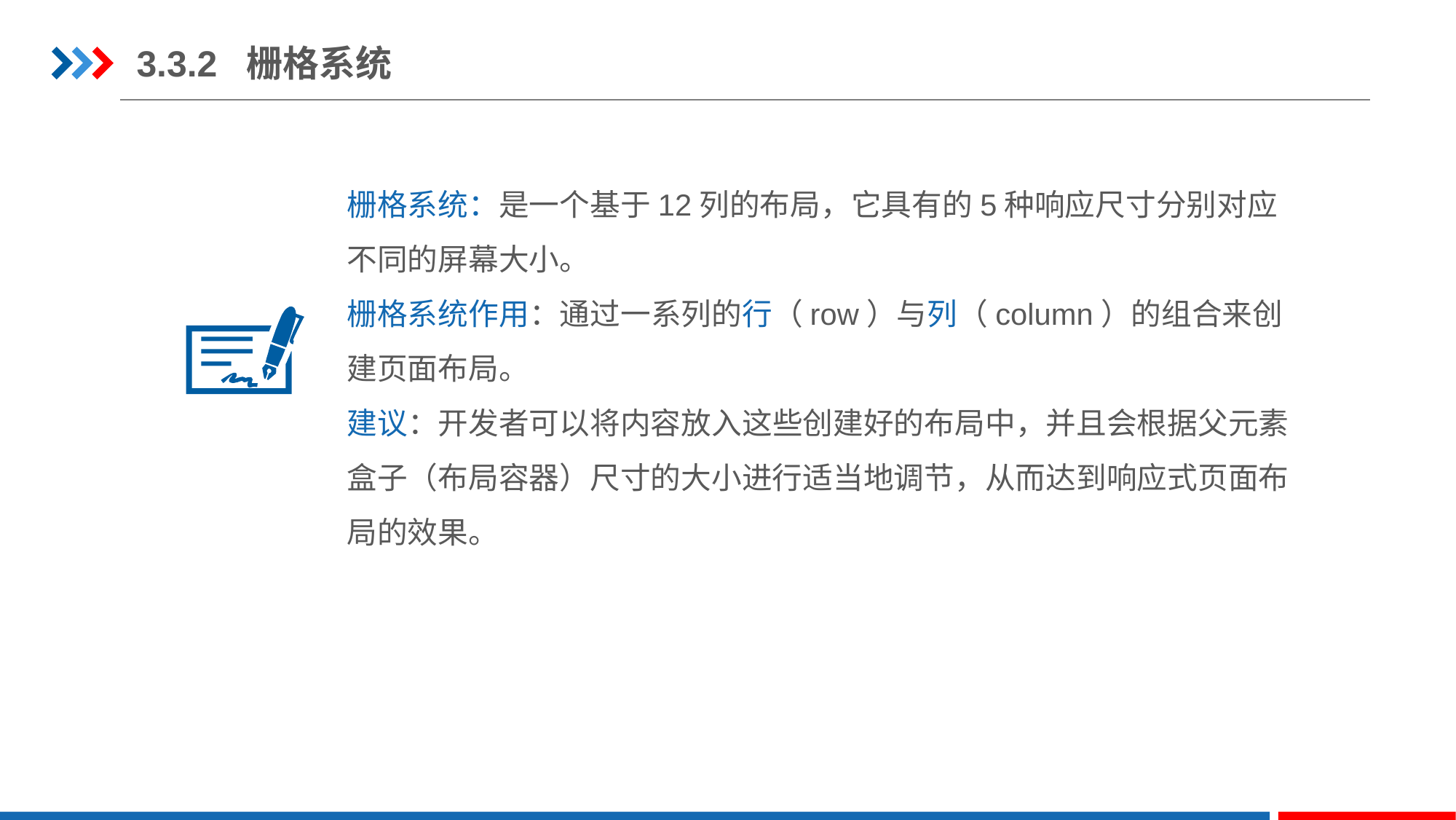

3.3.2  栅格系统
栅格系统：是一个基于12列的布局，它具有的5种响应尺寸分别对应不同的屏幕大小。
栅格系统作用：通过一系列的行（row）与列（column）的组合来创建页面布局。
建议：开发者可以将内容放入这些创建好的布局中，并且会根据父元素盒子（布局容器）尺寸的大小进行适当地调节，从而达到响应式页面布局的效果。